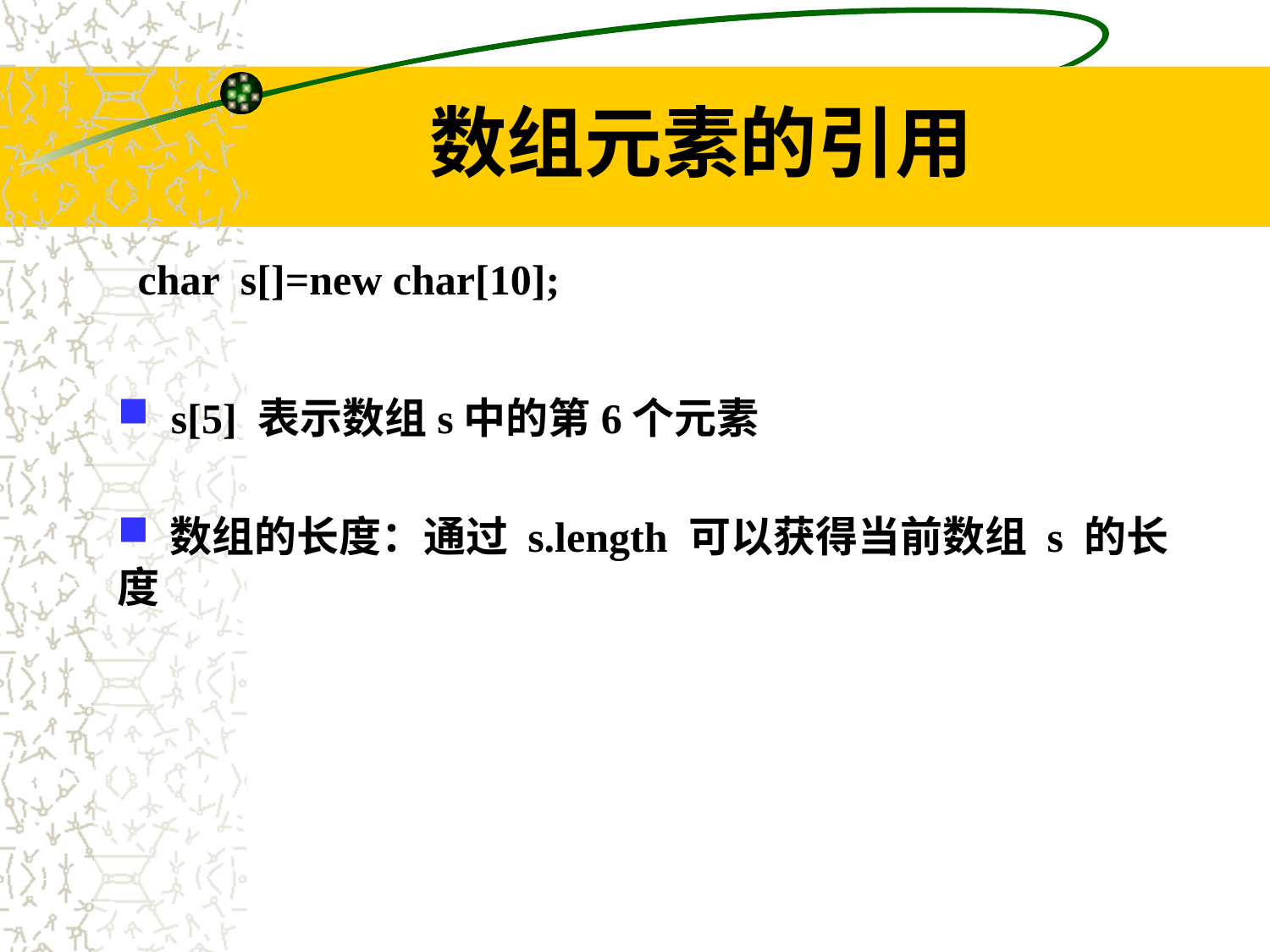

# 数组元素的引用
char  s[]=new char[10];

  s[5] 表示数组s中的第6个元素

 数组的长度：通过 s.length 可以获得当前数组 s 的长度
28